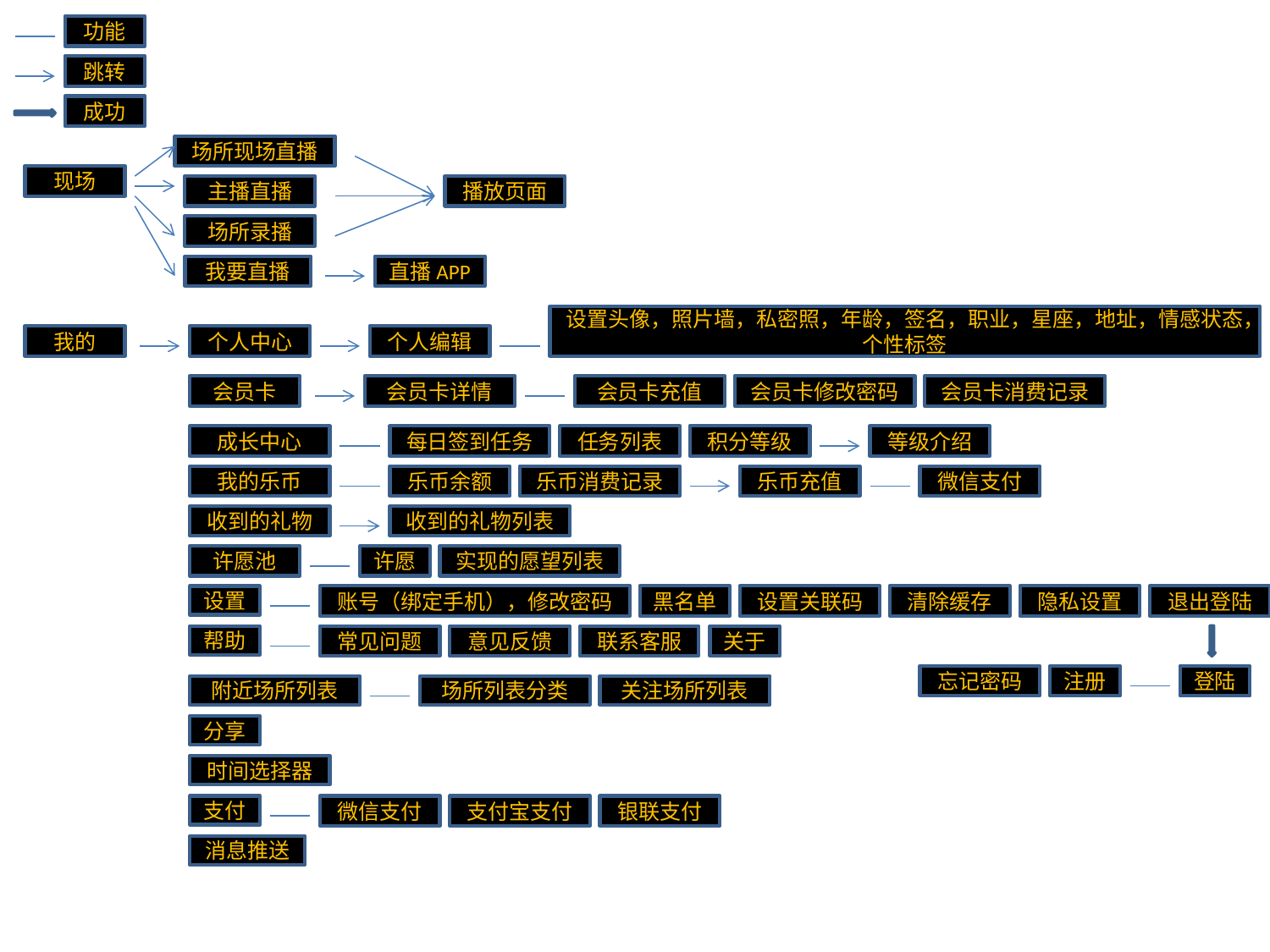

功能
跳转

成功
场所现场直播
现场
主播直播
播放页面
场所录播
我要直播
直播APP
设置头像，照片墙，私密照，年龄，签名，职业，星座，地址，情感状态，
个性标签
我的
个人中心
个人编辑
会员卡
会员卡详情
会员卡充值
会员卡修改密码
会员卡消费记录
成长中心
每日签到任务
任务列表
积分等级
等级介绍
我的乐币
乐币余额
乐币消费记录
乐币充值
微信支付
收到的礼物
收到的礼物列表
许愿池
许愿
实现的愿望列表
设置
账号（绑定手机），修改密码
黑名单
设置关联码
清除缓存
隐私设置
退出登陆
帮助
常见问题
意见反馈
联系客服
关于

忘记密码
注册
登陆
附近场所列表
场所列表分类
关注场所列表
分享
时间选择器
支付
微信支付
支付宝支付
银联支付
消息推送